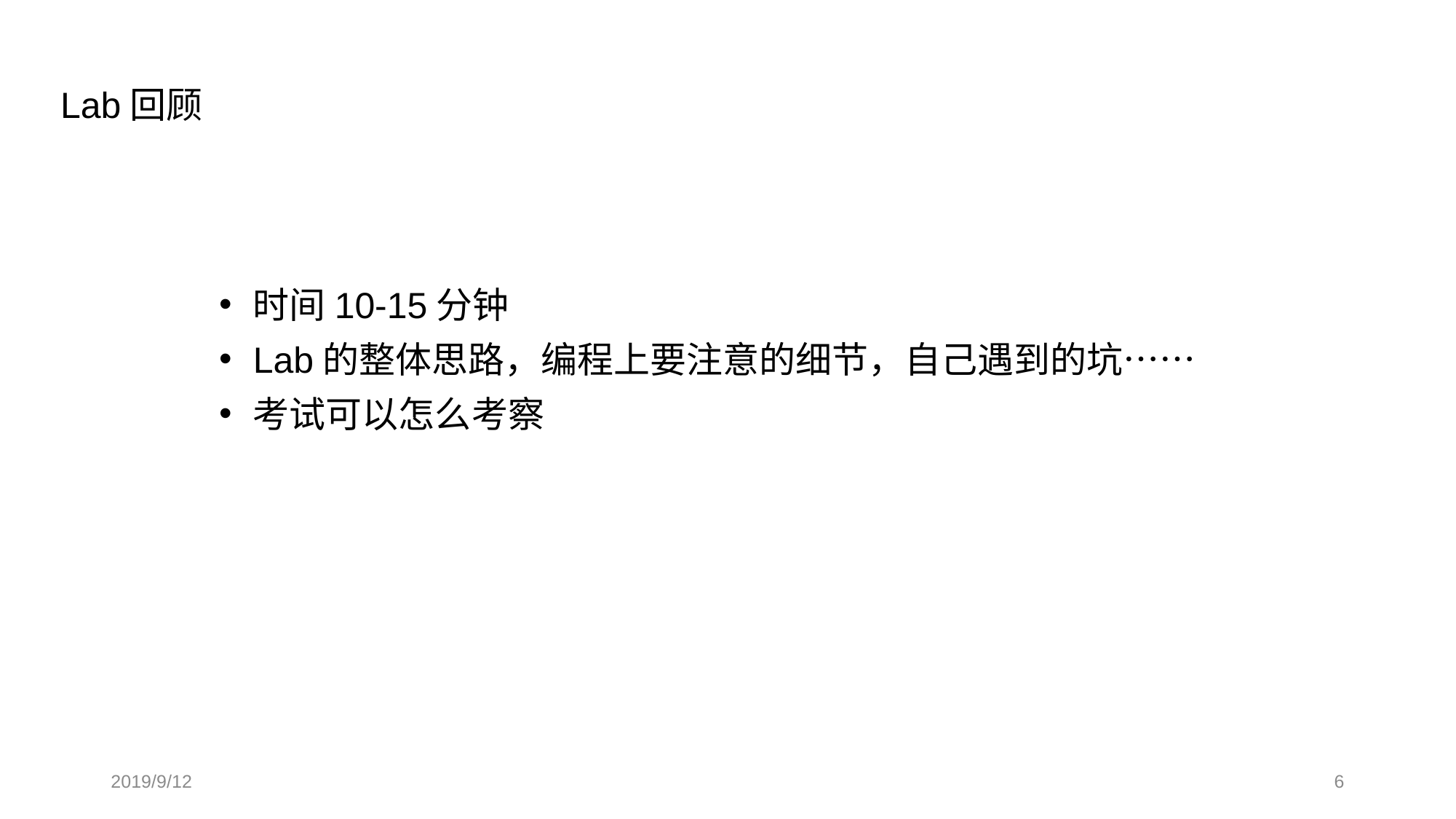

Lab回顾

时间10-15分钟
Lab的整体思路，编程上要注意的细节，自己遇到的坑……
考试可以怎么考察
2019/9/12
6